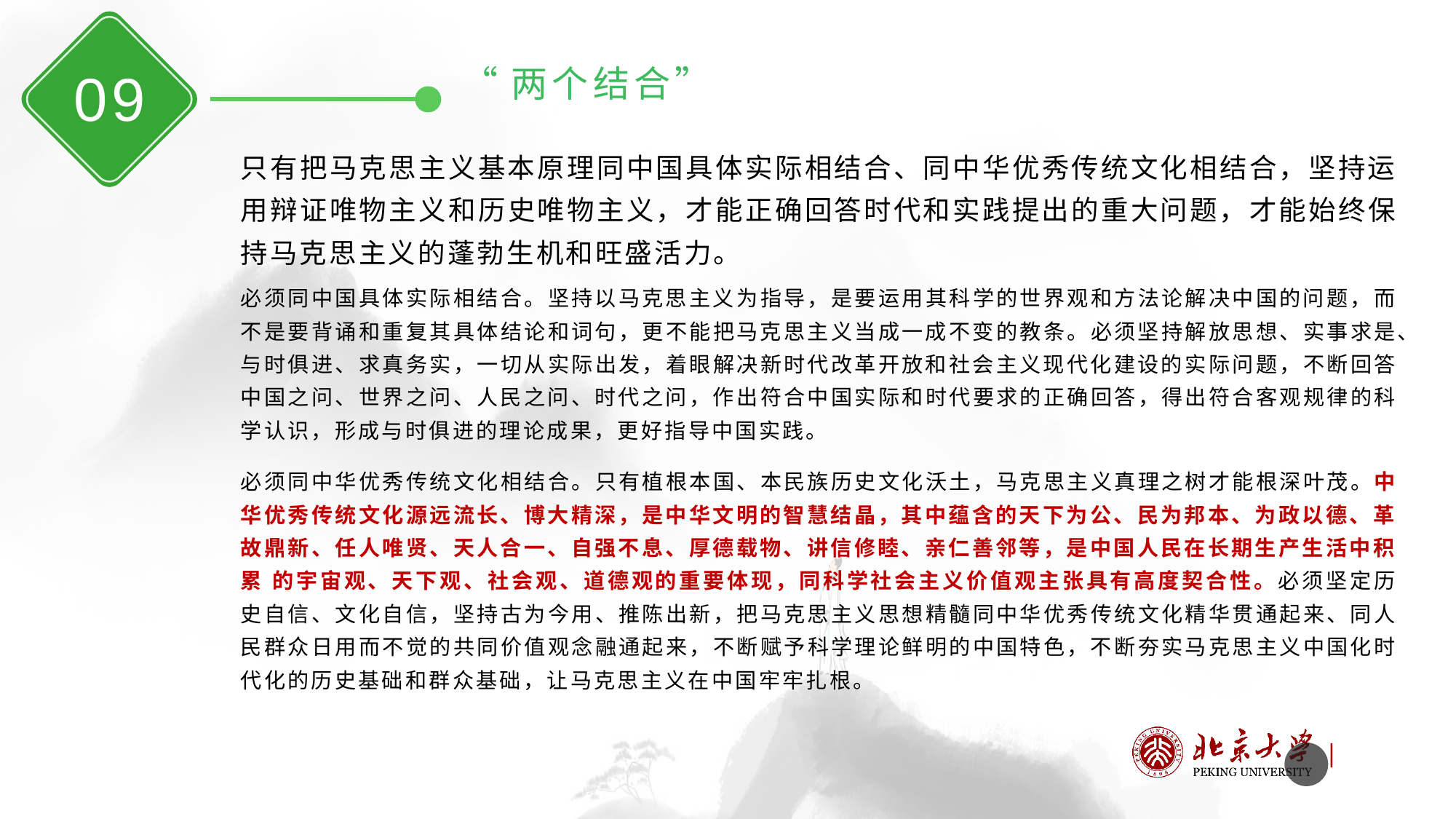

“两个结合”
09

只有把马克思主义基本原理同中国具体实际相结合、同中华优秀传统文化相结合，坚持运用辩证唯物主义和历史唯物主义，才能正确回答时代和实践提出的重大问题，才能始终保持马克思主义的蓬勃生机和旺盛活力。
必须同中国具体实际相结合。坚持以马克思主义为指导，是要运用其科学的世界观和方法论解决中国的问题，而不是要背诵和重复其具体结论和词句，更不能把马克思主义当成一成不变的教条。必须坚持解放思想、实事求是、与时俱进、求真务实，一切从实际出发，着眼解决新时代改革开放和社会主义现代化建设的实际问题，不断回答中国之问、世界之问、人民之问、时代之问，作出符合中国实际和时代要求的正确回答，得出符合客观规律的科学认识，形成与时俱进的理论成果，更好指导中国实践。
必须同中华优秀传统文化相结合。只有植根本国、本民族历史文化沃土，马克思主义真理之树才能根深叶茂。中华优秀传统文化源远流长、博大精深，是中华文明的智慧结晶，其中蕴含的天下为公、民为邦本、为政以德、革故鼎新、任人唯贤、天人合一、自强不息、厚德载物、讲信修睦、亲仁善邻等，是中国人民在长期生产生活中积累 的宇宙观、天下观、社会观、道德观的重要体现，同科学社会主义价值观主张具有高度契合性。必须坚定历史自信、文化自信，坚持古为今用、推陈出新，把马克思主义思想精髓同中华优秀传统文化精华贯通起来、同人民群众日用而不觉的共同价值观念融通起来，不断赋予科学理论鲜明的中国特色，不断夯实马克思主义中国化时代化的历史基础和群众基础，让马克思主义在中国牢牢扎根。
13